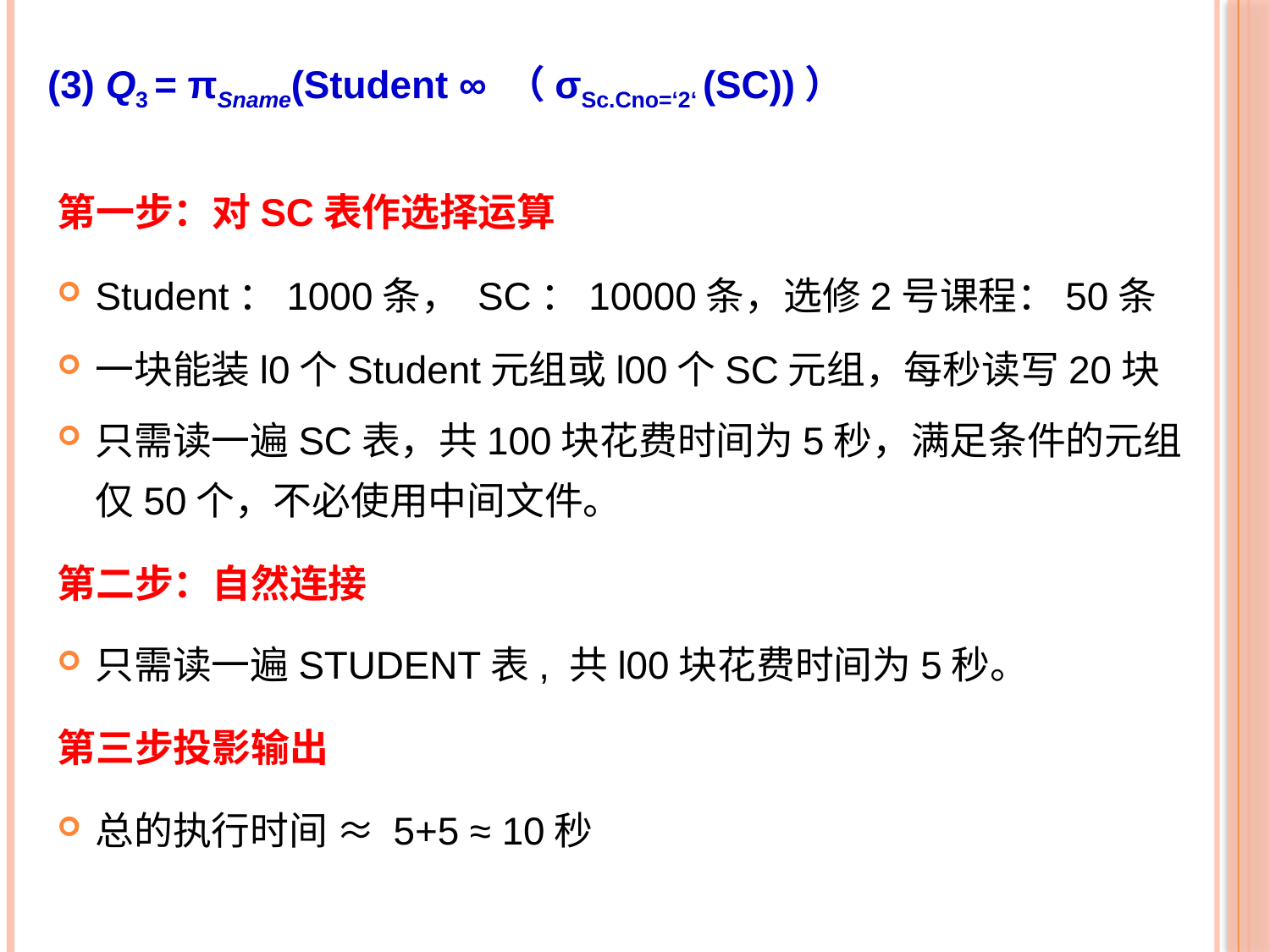

# (3) Q3 = πSname(Student ∞ （σSc.Cno=‘2‘ (SC))）
第一步：对SC表作选择运算
Student：1000条， SC：10000条，选修2号课程：50条
一块能装l0个Student元组或l00个SC元组，每秒读写20块
只需读一遍SC表，共100块花费时间为5秒，满足条件的元组仅50个，不必使用中间文件。
第二步：自然连接
只需读一遍STUDENT表, 共l00块花费时间为5秒。
第三步投影输出
总的执行时间 ≈ 5+5 ≈ 10秒